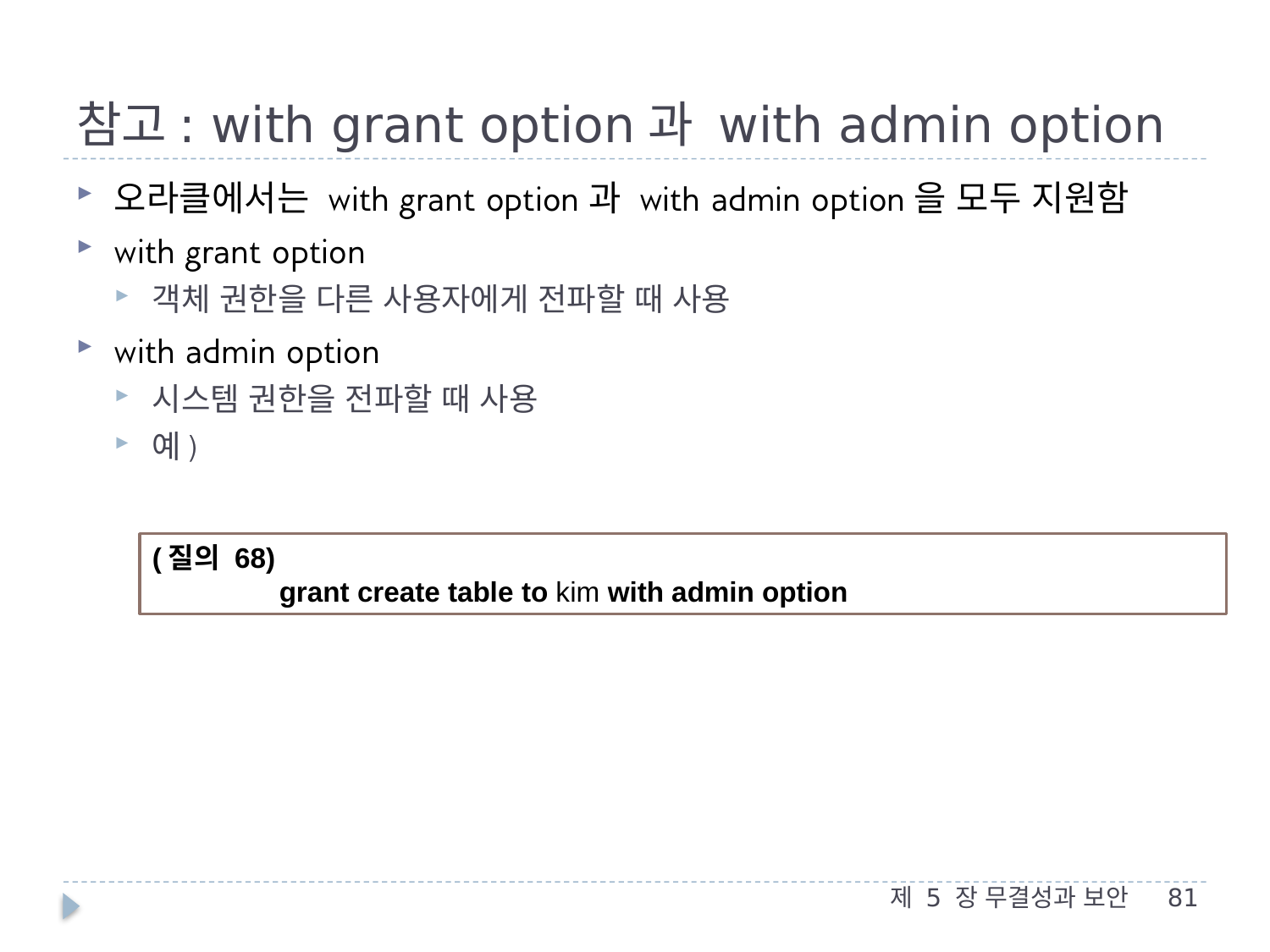

# 참고: with grant option과 with admin option
오라클에서는 with grant option과 with admin option을 모두 지원함
with grant option
객체 권한을 다른 사용자에게 전파할 때 사용
with admin option
시스템 권한을 전파할 때 사용
예)

(질의 68)
	grant create table to kim with admin option
제 5 장 무결성과 보안
81